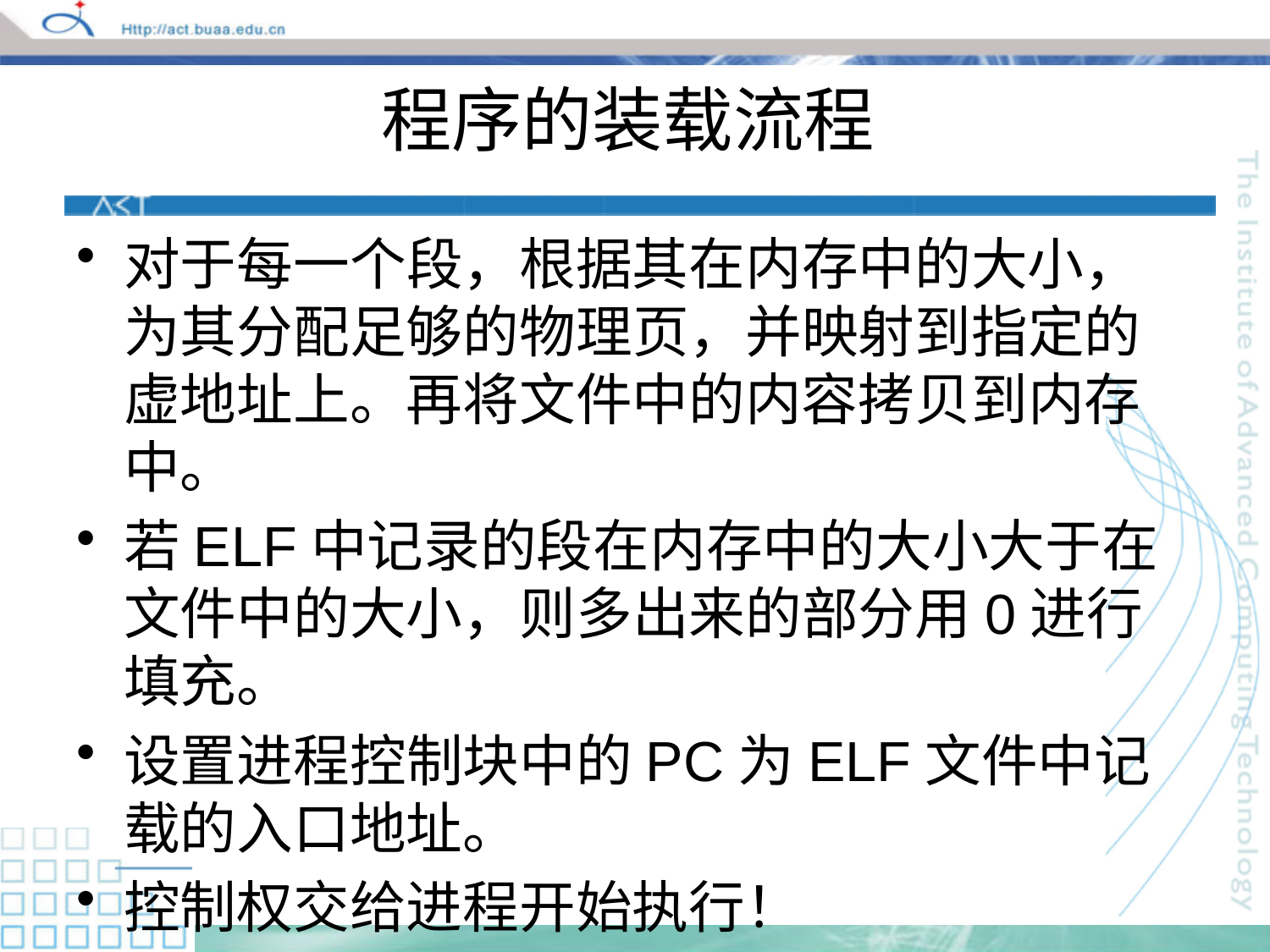

# 程序的装载流程
对于每一个段，根据其在内存中的大小，为其分配足够的物理页，并映射到指定的虚地址上。再将文件中的内容拷贝到内存中。
若ELF中记录的段在内存中的大小大于在文件中的大小，则多出来的部分用0进行填充。
设置进程控制块中的PC为ELF文件中记载的入口地址。
控制权交给进程开始执行！